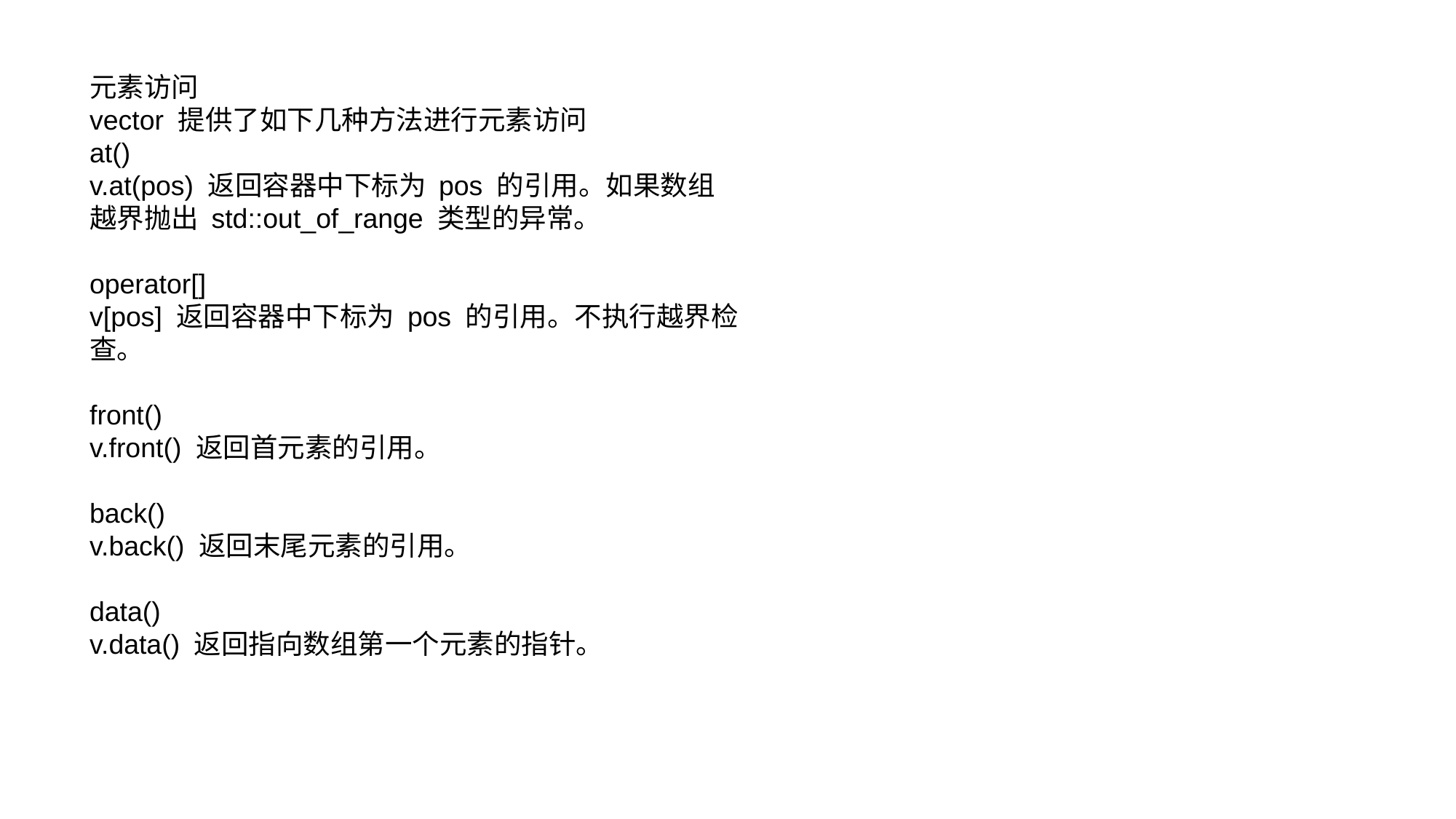

元素访问
vector 提供了如下几种方法进行元素访问
at()
v.at(pos) 返回容器中下标为 pos 的引用。如果数组越界抛出 std::out_of_range 类型的异常。

operator[]
v[pos] 返回容器中下标为 pos 的引用。不执行越界检查。

front()
v.front() 返回首元素的引用。

back()
v.back() 返回末尾元素的引用。

data()
v.data() 返回指向数组第一个元素的指针。